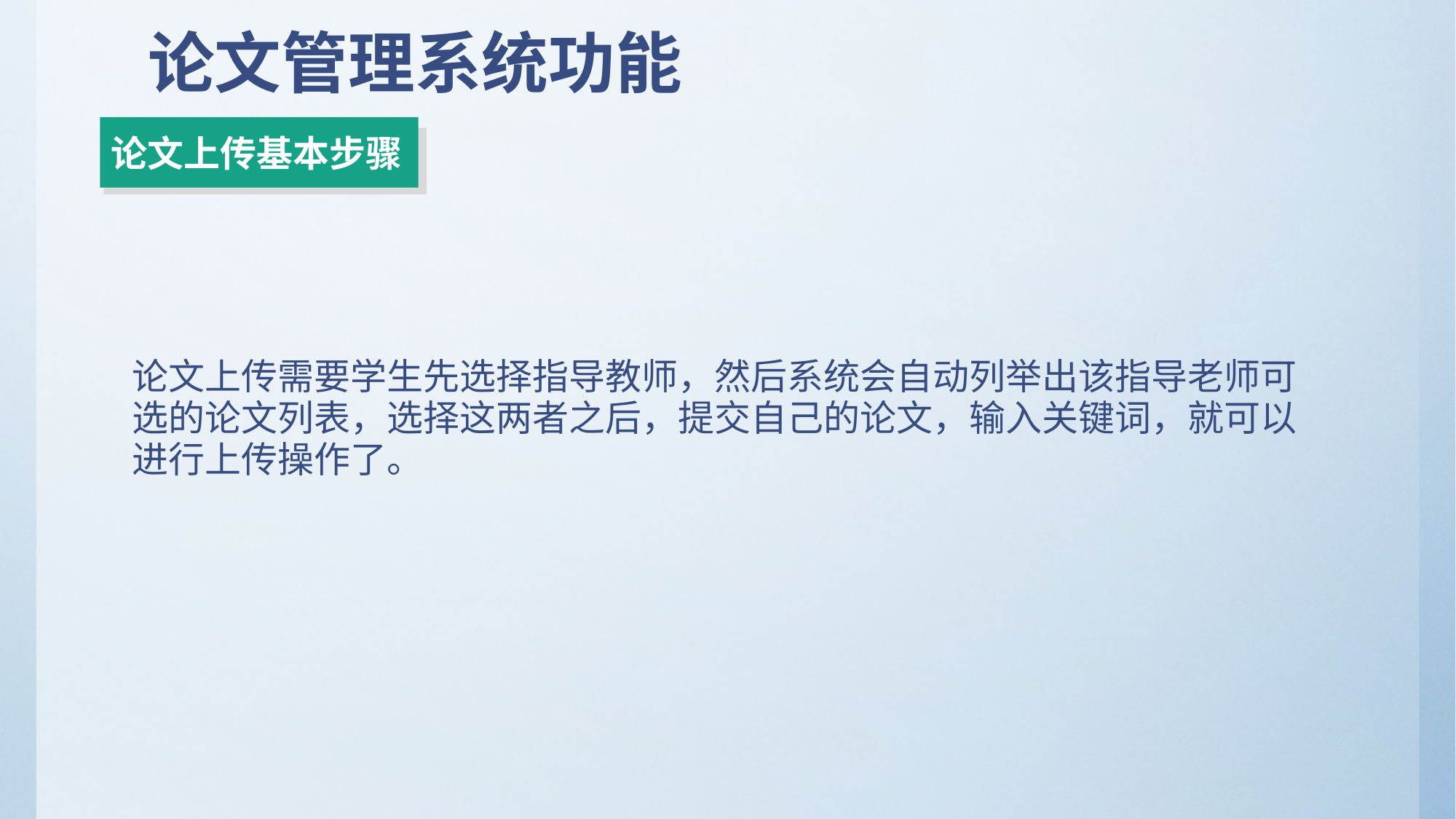

# 论文管理系统功能
论文上传基本步骤

论文上传需要学生先选择指导教师，然后系统会自动列举出该指导老师可选的论文列表，选择这两者之后，提交自己的论文，输入关键词，就可以进行上传操作了。